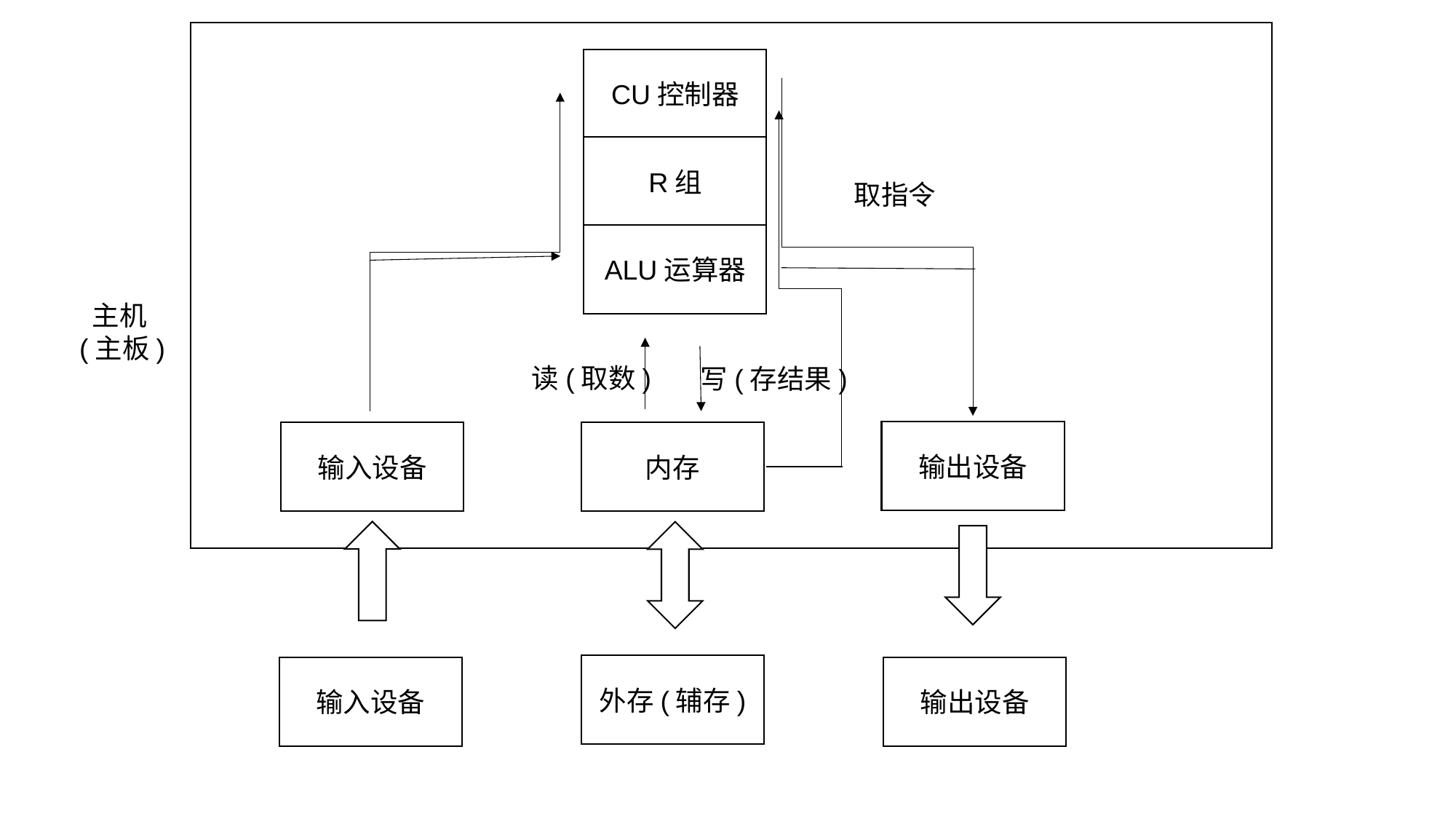

CU控制器
R组
取指令
ALU运算器
 主机
(主板)
读(取数)
写(存结果)
输出设备
输入设备
内存

外存(辅存)
输入设备
输出设备